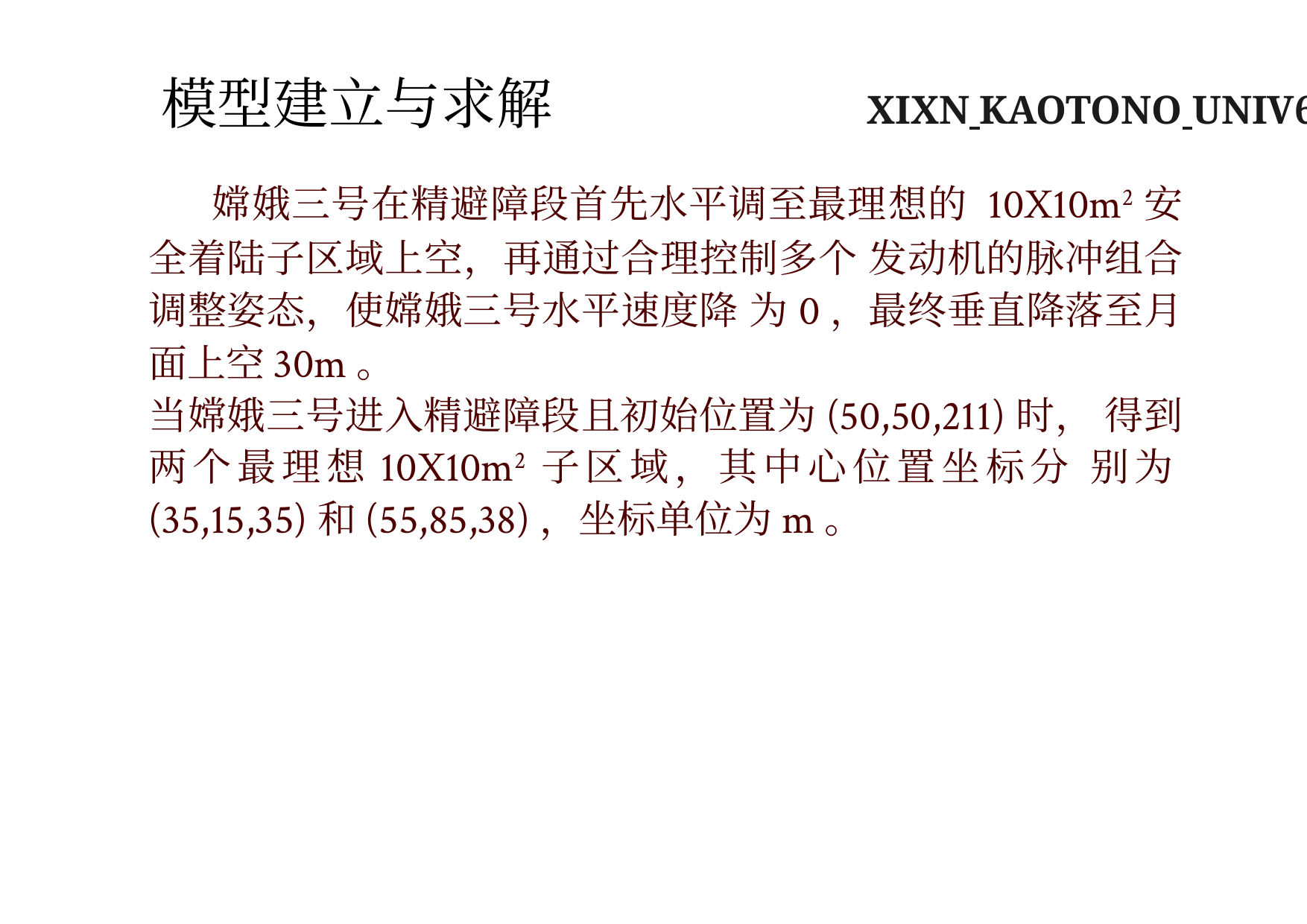

模型建立与求解                     XIXN KAOTONO UNIV6RSI^<
嫦娥三号在精避障段首先水平调至最理想的 10X10m2安全着陆子区域上空，再通过合理控制多个 发动机的脉冲组合调整姿态，使嫦娥三号水平速度降 为0，最终垂直降落至月面上空30m。
当嫦娥三号进入精避障段且初始位置为(50,50,211)时， 得到两个最理想10X10m2子区域，其中心位置坐标分 别为(35,15,35)和(55,85,38)，坐标单位为m。